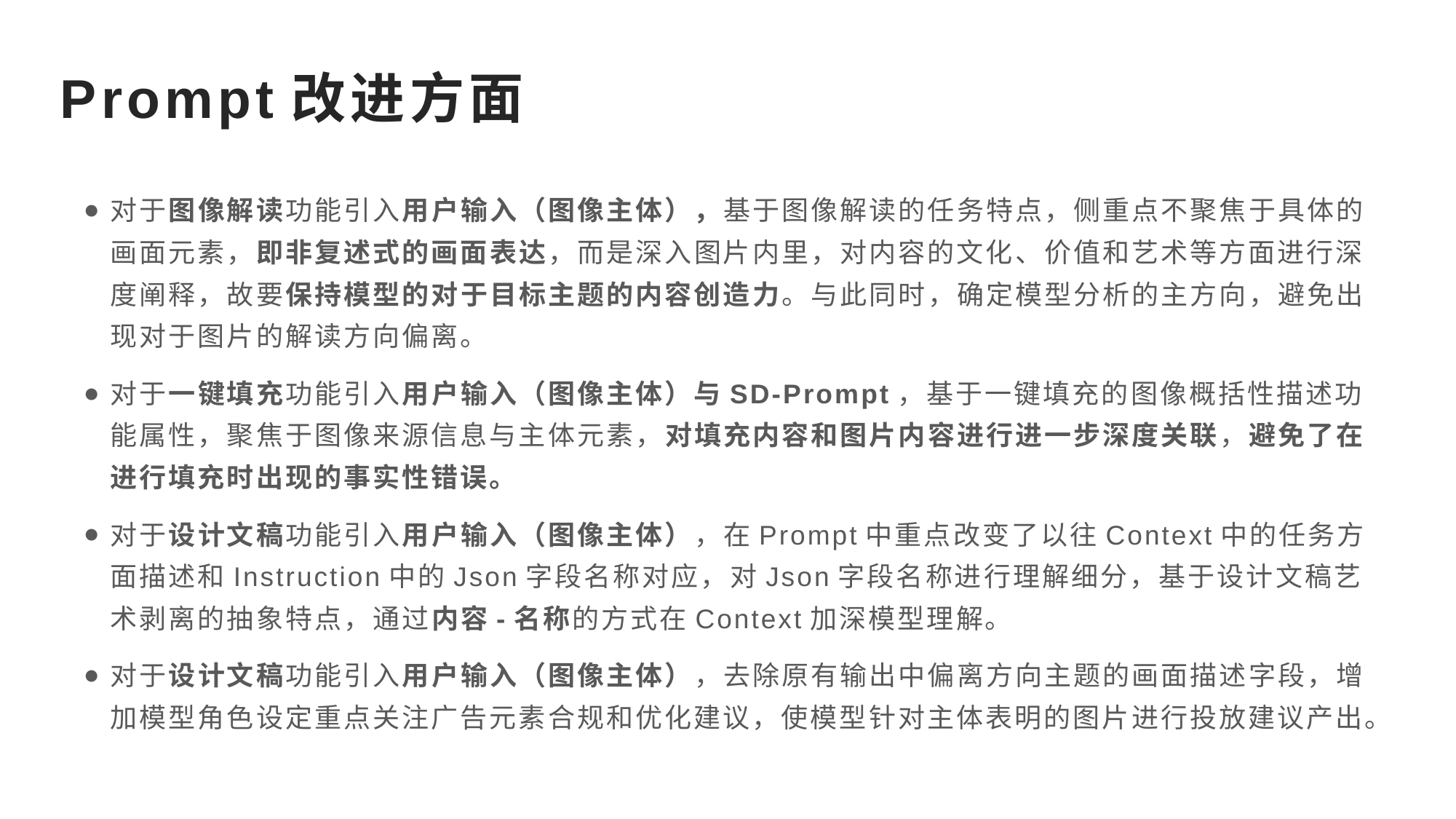

# Prompt改进方面
对于图像解读功能引入用户输入（图像主体），基于图像解读的任务特点，侧重点不聚焦于具体的画面元素，即非复述式的画面表达，而是深入图片内里，对内容的文化、价值和艺术等方面进行深度阐释，故要保持模型的对于目标主题的内容创造力。与此同时，确定模型分析的主方向，避免出现对于图片的解读方向偏离。
对于一键填充功能引入用户输入（图像主体）与SD-Prompt，基于一键填充的图像概括性描述功能属性，聚焦于图像来源信息与主体元素，对填充内容和图片内容进行进一步深度关联，避免了在进行填充时出现的事实性错误。
对于设计文稿功能引入用户输入（图像主体），在Prompt中重点改变了以往Context中的任务方面描述和Instruction中的Json字段名称对应，对Json字段名称进行理解细分，基于设计文稿艺术剥离的抽象特点，通过内容-名称的方式在Context加深模型理解。
对于设计文稿功能引入用户输入（图像主体），去除原有输出中偏离方向主题的画面描述字段，增加模型角色设定重点关注广告元素合规和优化建议，使模型针对主体表明的图片进行投放建议产出。